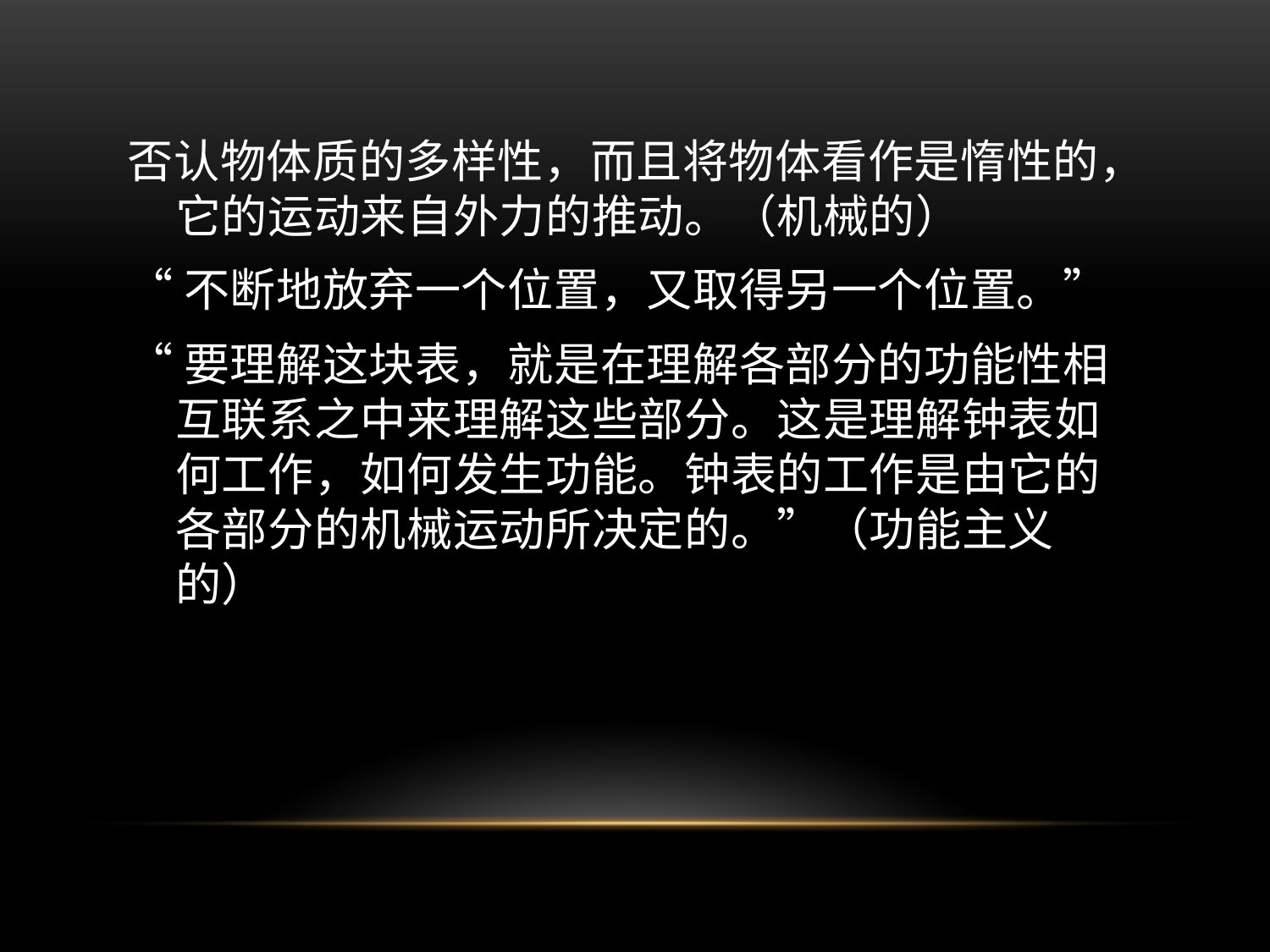

否认物体质的多样性，而且将物体看作是惰性的，它的运动来自外力的推动。（机械的）
“不断地放弃一个位置，又取得另一个位置。”
“要理解这块表，就是在理解各部分的功能性相互联系之中来理解这些部分。这是理解钟表如何工作，如何发生功能。钟表的工作是由它的各部分的机械运动所决定的。”（功能主义的）